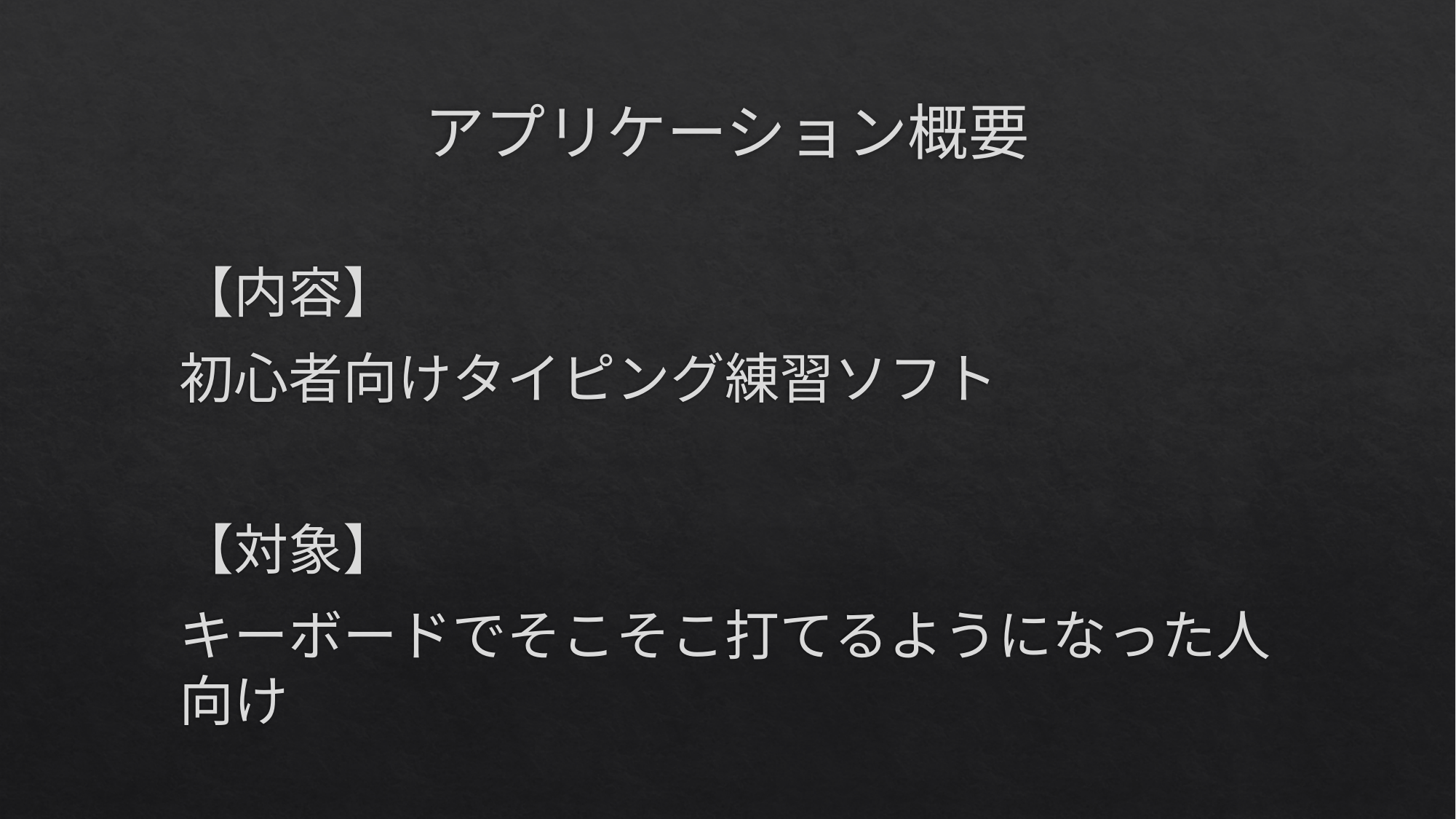

# アプリケーション概要
【内容】
初心者向けタイピング練習ソフト

【対象】
キーボードでそこそこ打てるようになった人向け